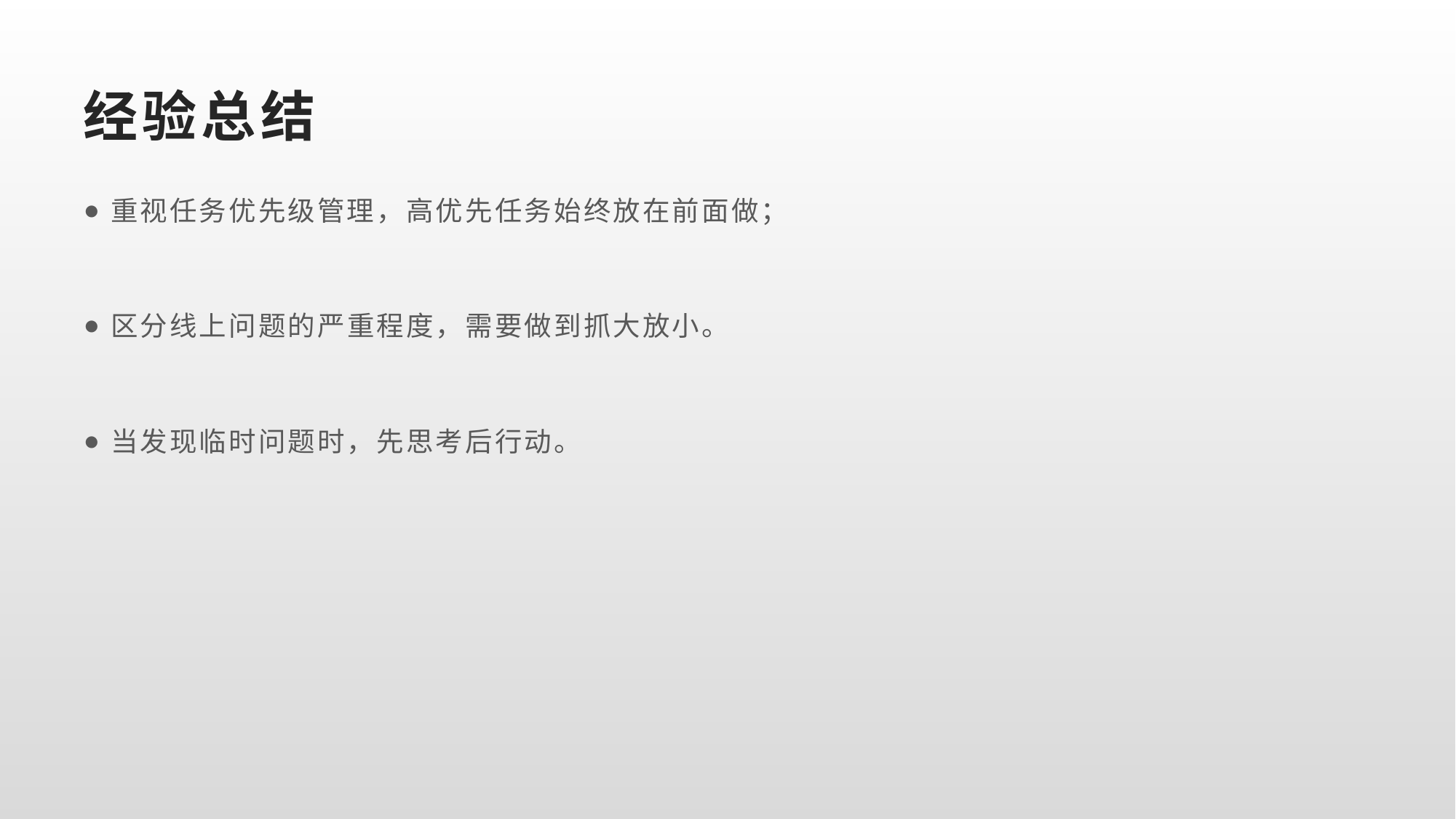

# 经验总结
重视任务优先级管理，高优先任务始终放在前面做；

区分线上问题的严重程度，需要做到抓大放小。

当发现临时问题时，先思考后行动。